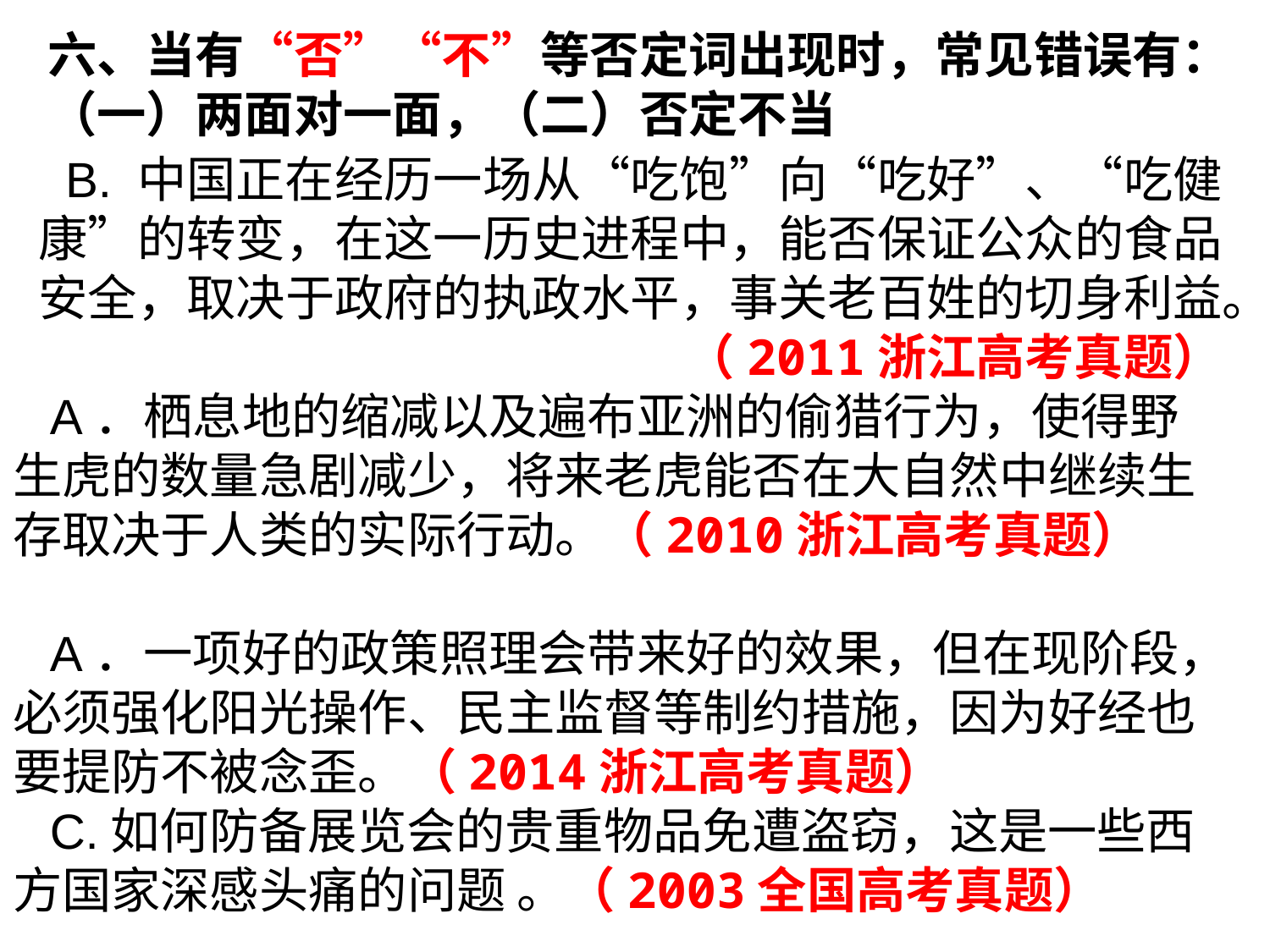

六、当有“否”“不”等否定词出现时，常见错误有：
（一）两面对一面，（二）否定不当
B. 中国正在经历一场从“吃饱”向“吃好”、“吃健康”的转变，在这一历史进程中，能否保证公众的食品安全，取决于政府的执政水平，事关老百姓的切身利益。          （2011浙江高考真题）
A．栖息地的缩减以及遍布亚洲的偷猎行为，使得野生虎的数量急剧减少，将来老虎能否在大自然中继续生存取决于人类的实际行动。（2010浙江高考真题）

A．一项好的政策照理会带来好的效果，但在现阶段，必须强化阳光操作、民主监督等制约措施，因为好经也要提防不被念歪。（2014浙江高考真题）
C.如何防备展览会的贵重物品免遭盗窃，这是一些西方国家深感头痛的问题 。（2003全国高考真题）